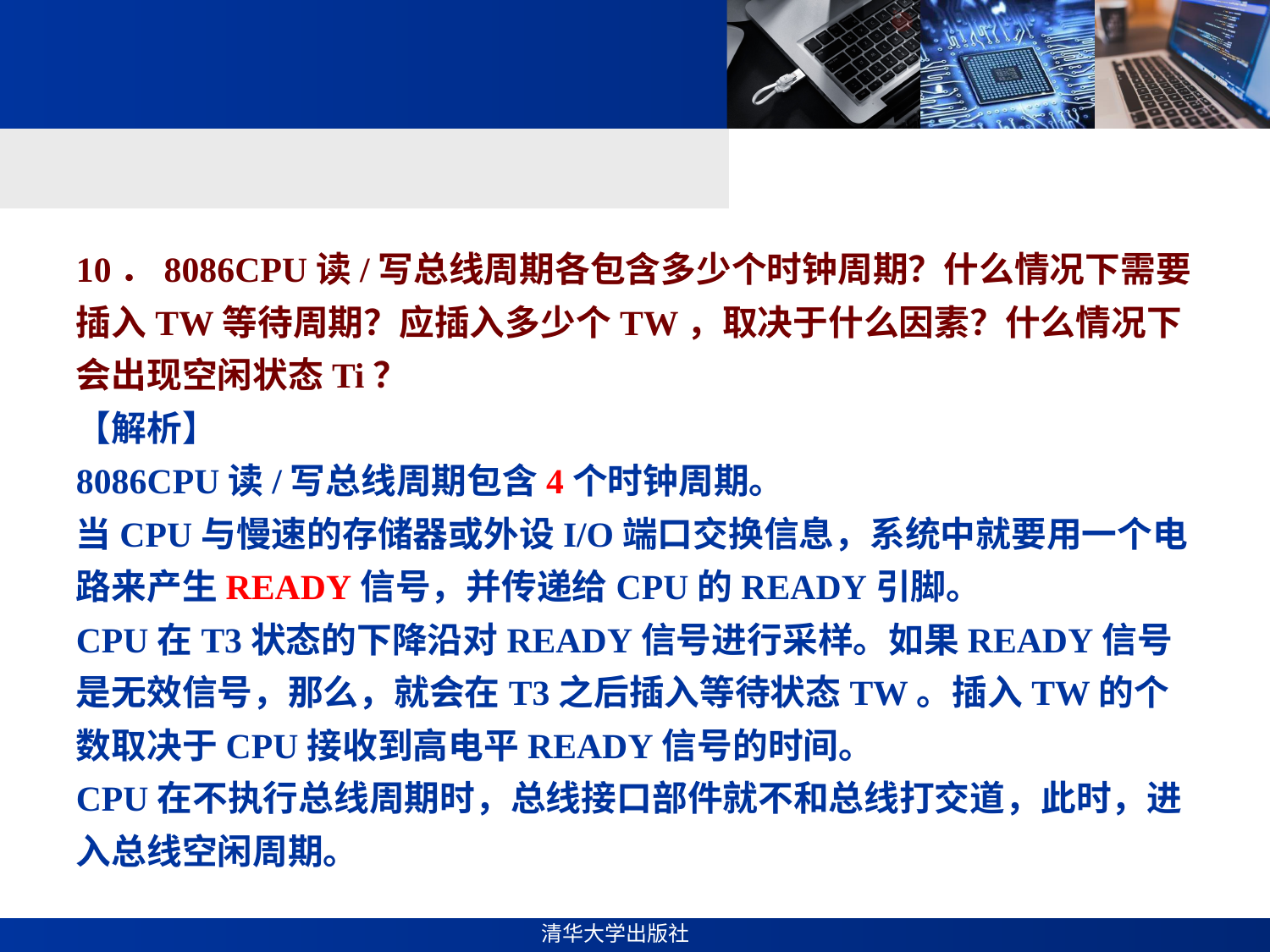

#

10．8086CPU读/写总线周期各包含多少个时钟周期？什么情况下需要插入TW等待周期？应插入多少个TW，取决于什么因素？什么情况下会出现空闲状态Ti？
【解析】
8086CPU读/写总线周期包含4个时钟周期。
当CPU与慢速的存储器或外设I/O端口交换信息，系统中就要用一个电路来产生READY信号，并传递给CPU的READY引脚。
CPU在T3状态的下降沿对READY信号进行采样。如果READY信号是无效信号，那么，就会在T3之后插入等待状态TW。插入TW的个数取决于CPU接收到高电平READY信号的时间。
CPU在不执行总线周期时，总线接口部件就不和总线打交道，此时，进入总线空闲周期。